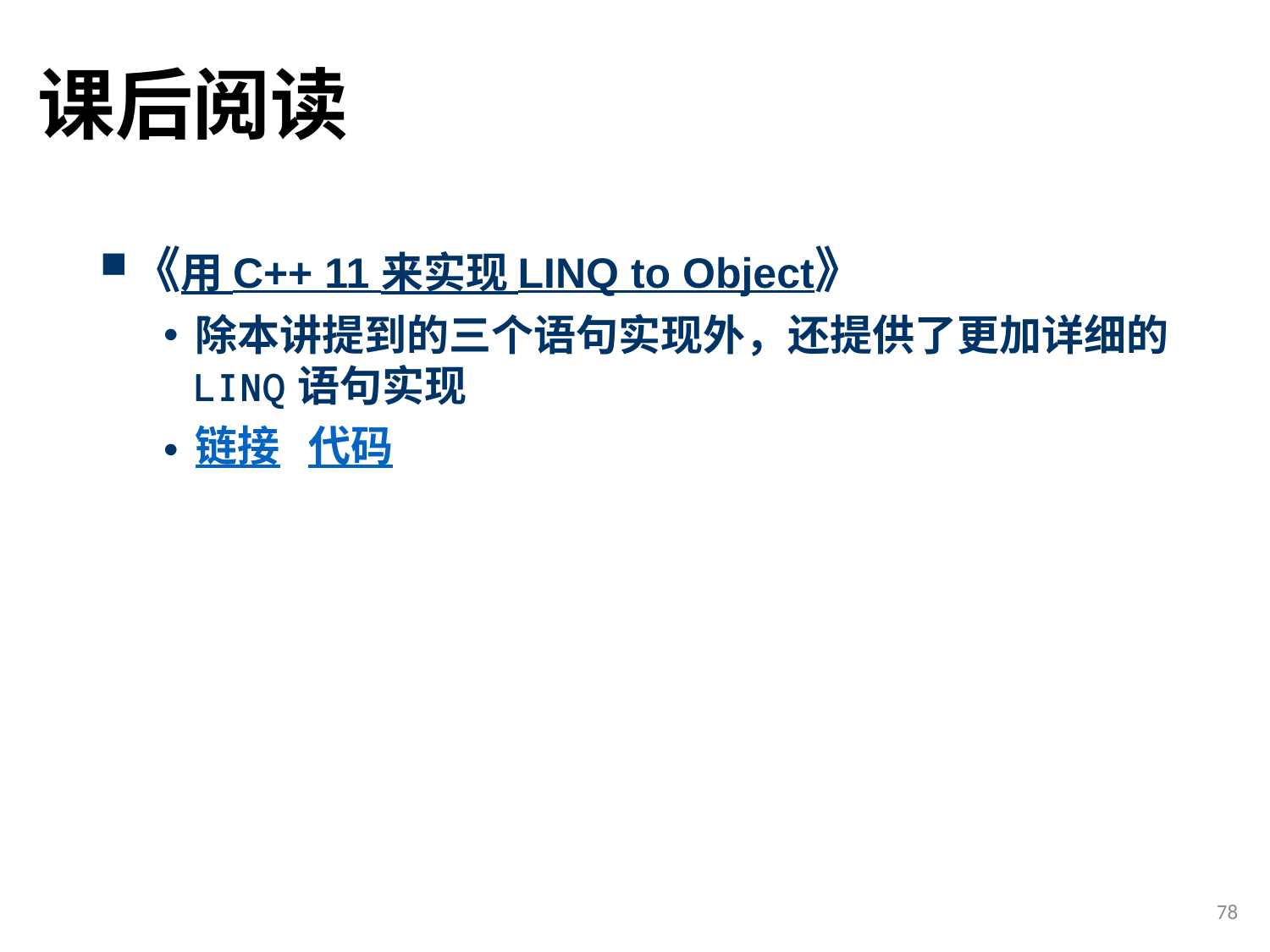

# 课后阅读
《用 C++ 11 来实现 LINQ to Object》
除本讲提到的三个语句实现外，还提供了更加详细的LINQ语句实现
链接   代码
78